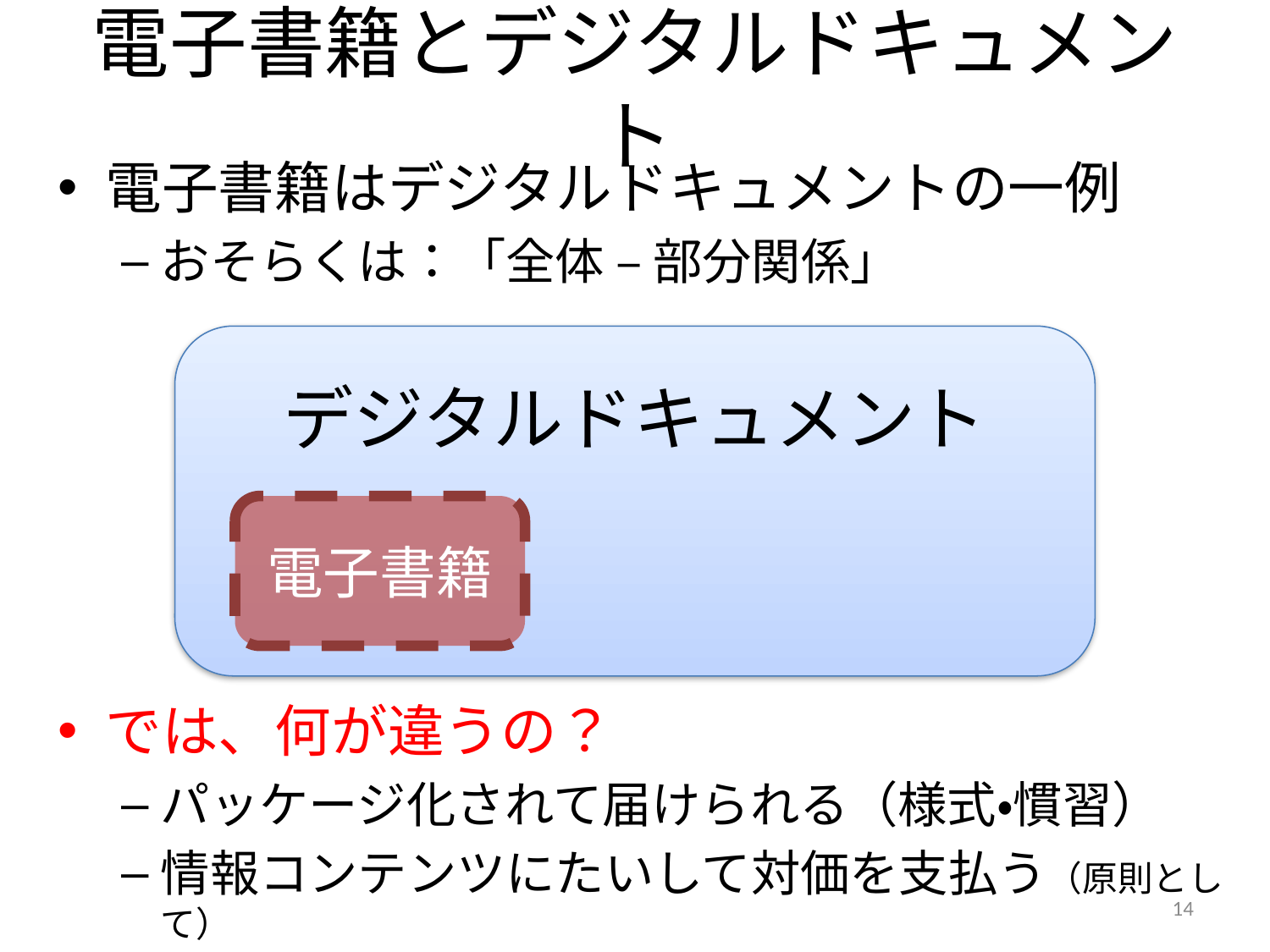

# 電子書籍とデジタルドキュメント
電子書籍はデジタルドキュメントの一例
おそらくは：「全体 – 部分関係」

では、何が違うの？
パッケージ化されて届けられる（様式・慣習）
情報コンテンツにたいして対価を支払う（原則として）
デジタルドキュメント

電子書籍
14